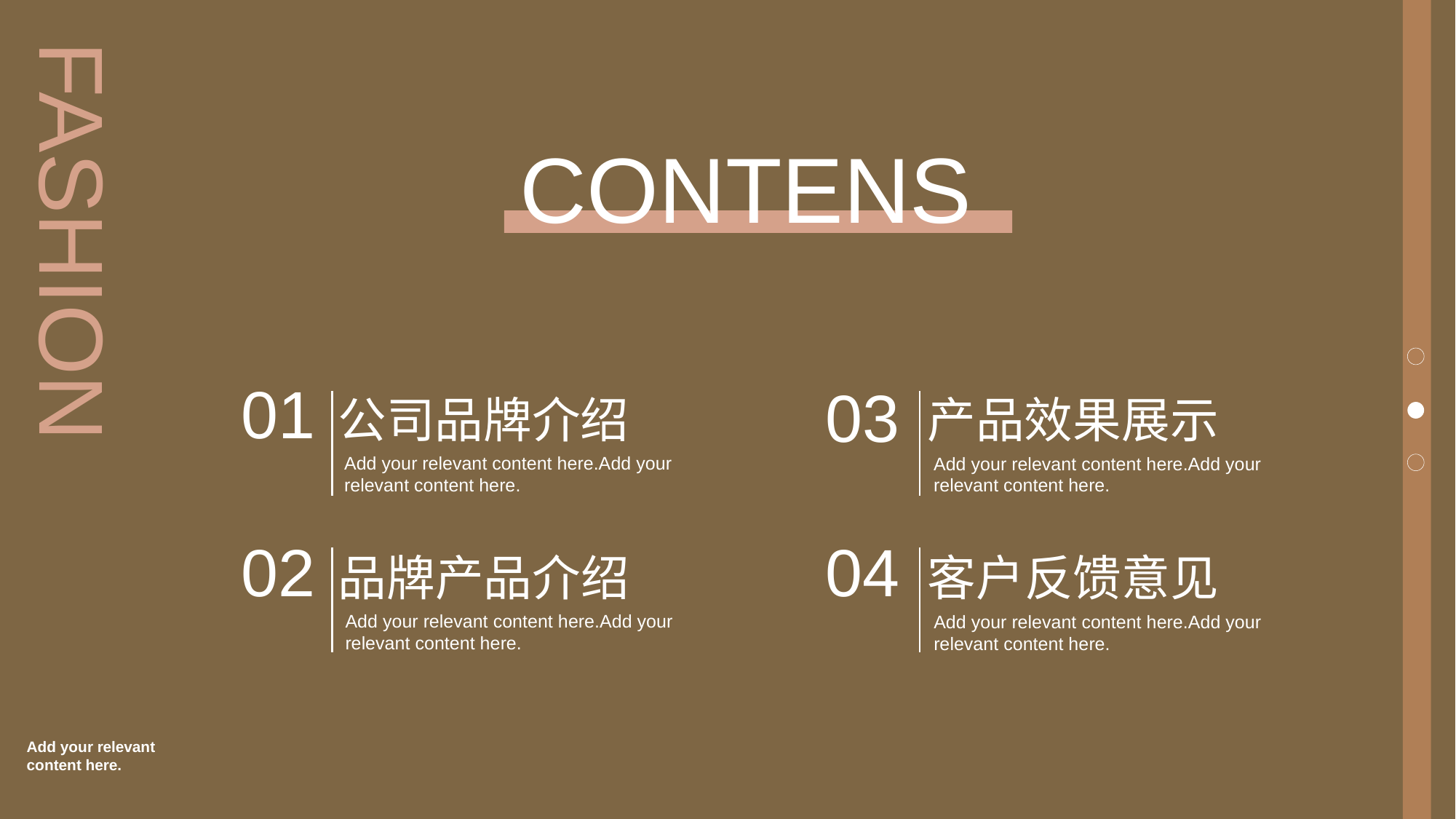

FASHION
CONTENS

01
公司品牌介绍
Add your relevant content here.Add your relevant content here.
02
品牌产品介绍
Add your relevant content here.Add your relevant content here.
03
产品效果展示
Add your relevant content here.Add your relevant content here.
04
客户反馈意见
Add your relevant content here.Add your relevant content here.
Add your relevant content here.